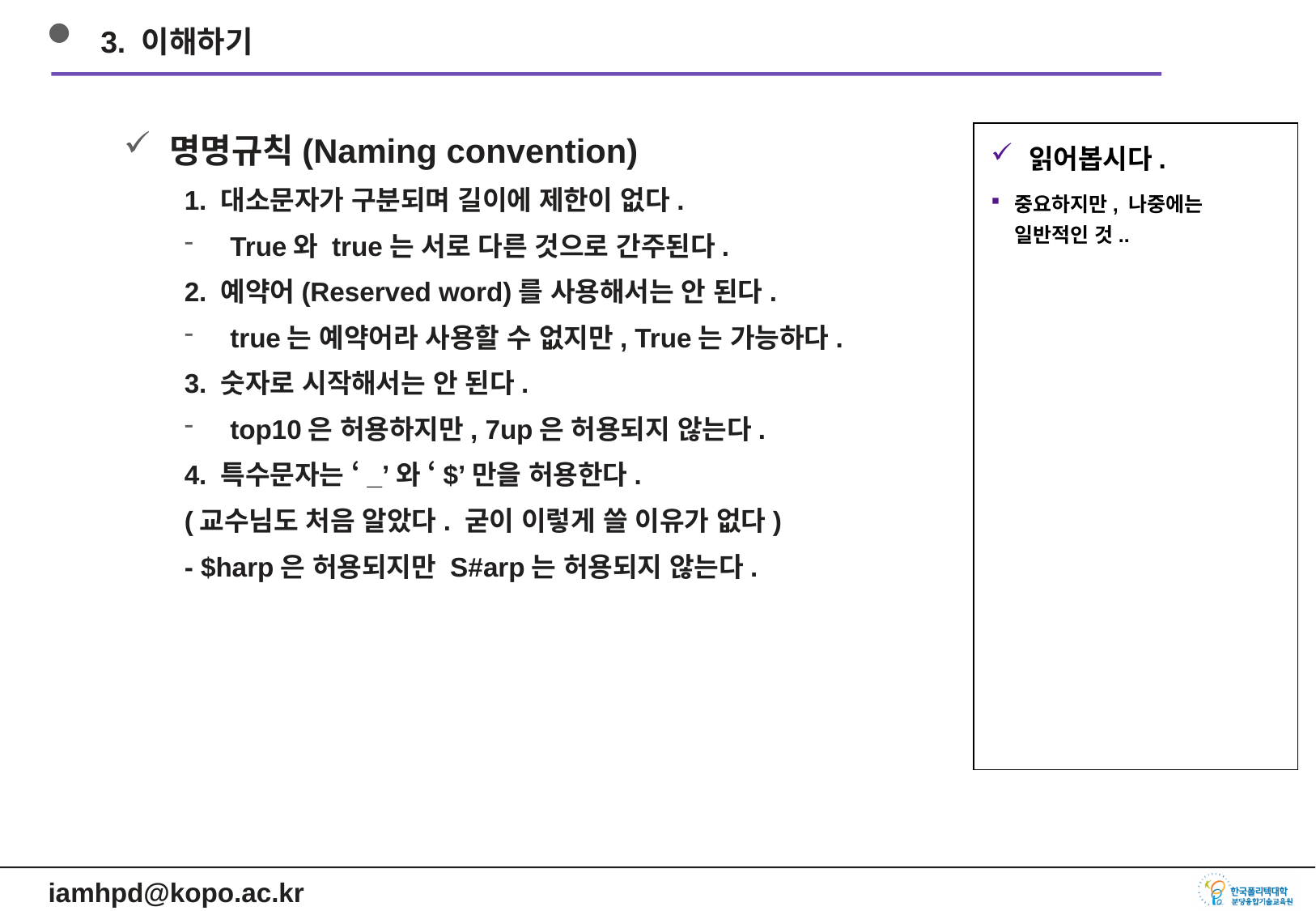

3. 이해하기
명명규칙(Naming convention)
1. 대소문자가 구분되며 길이에 제한이 없다.
True와 true는 서로 다른 것으로 간주된다.
2. 예약어(Reserved word)를 사용해서는 안 된다.
true는 예약어라 사용할 수 없지만, True는 가능하다.
3. 숫자로 시작해서는 안 된다.
top10은 허용하지만, 7up은 허용되지 않는다.
4. 특수문자는 ‘_’와 ‘$’만을 허용한다.
(교수님도 처음 알았다. 굳이 이렇게 쓸 이유가 없다)
- $harp은 허용되지만 S#arp는 허용되지 않는다.
읽어봅시다.
중요하지만, 나중에는 일반적인 것..